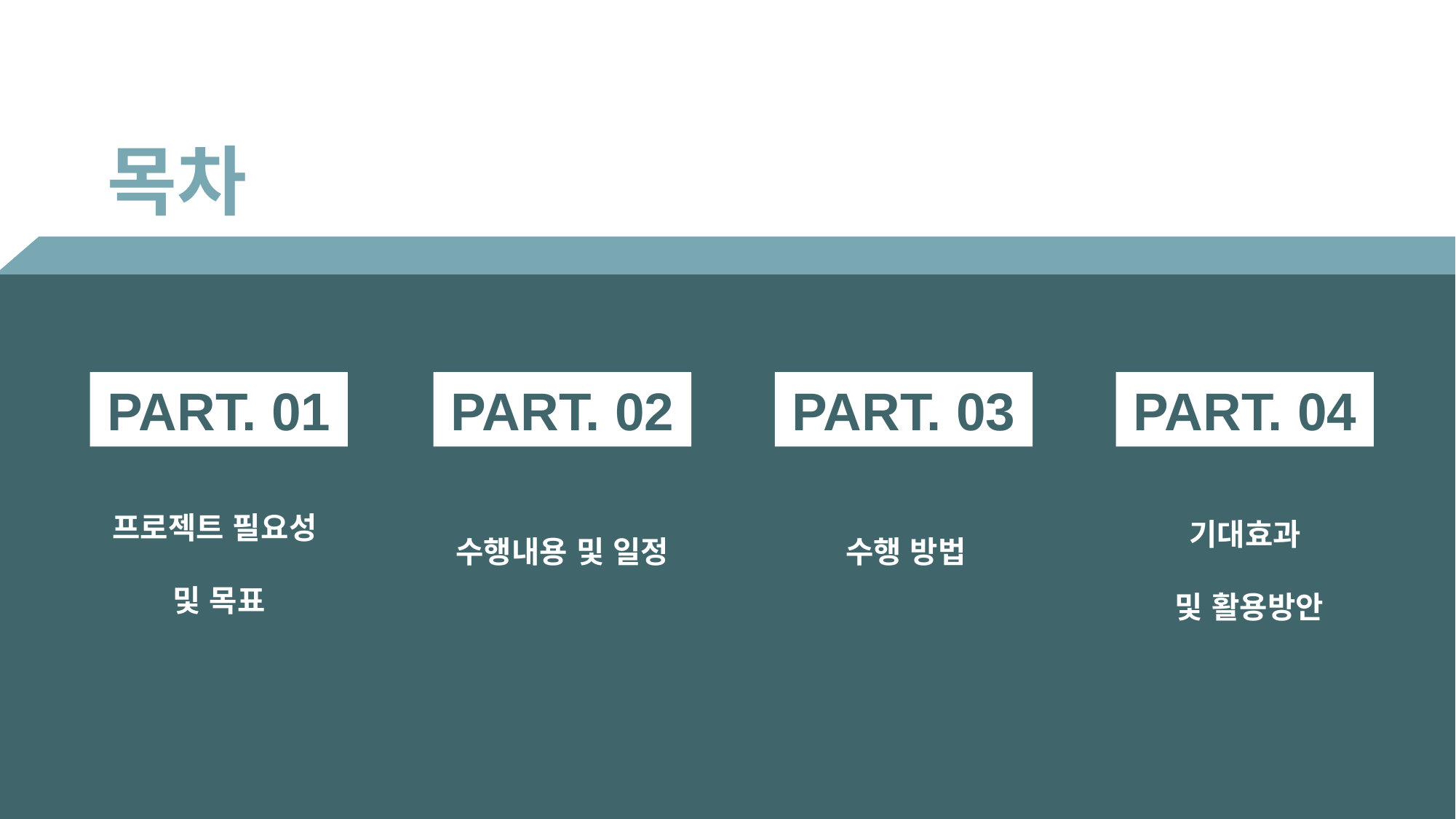

목차

PART. 03
PART. 04
PART. 02
PART. 01
프로젝트 필요성
및 목표
기대효과
및 활용방안
수행내용 및 일정
수행 방법